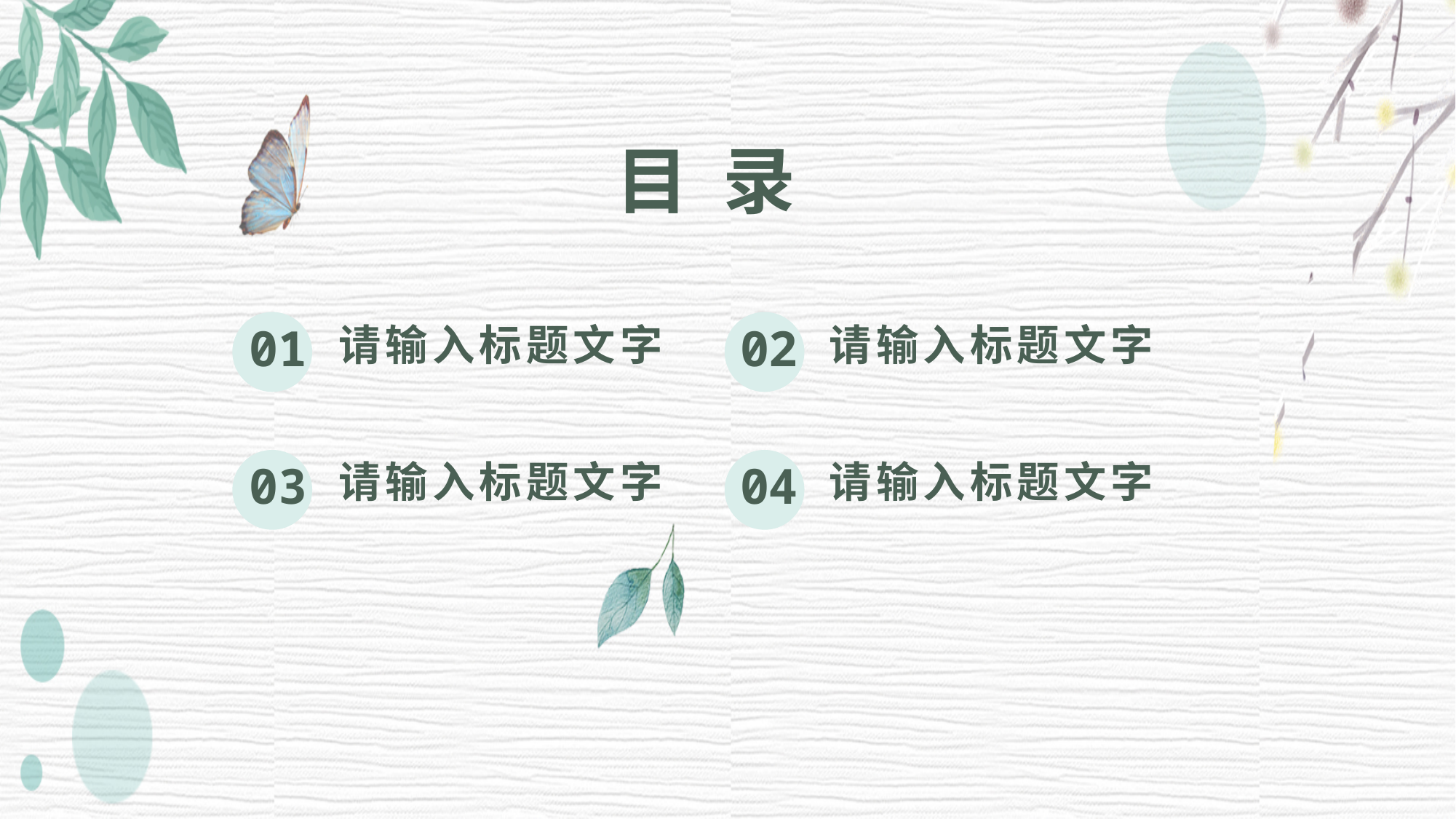

目 录

01
请输入标题文字
02
请输入标题文字

03
请输入标题文字

04
请输入标题文字